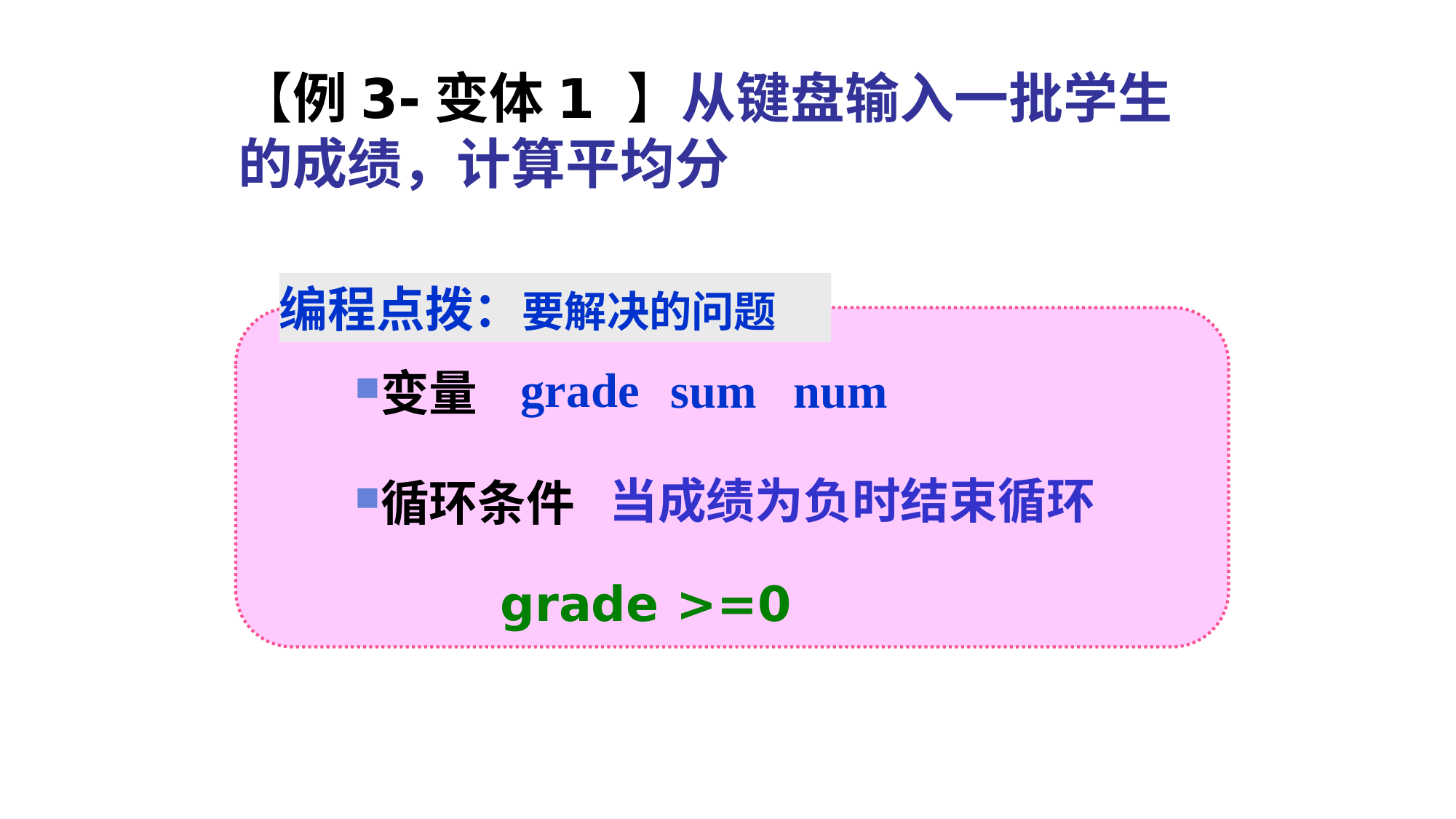

# 【例3-变体1 】从键盘输入一批学生的成绩，计算平均分
编程点拨：要解决的问题

grade
sum
num
变量

当成绩为负时结束循环
循环条件
grade >=0